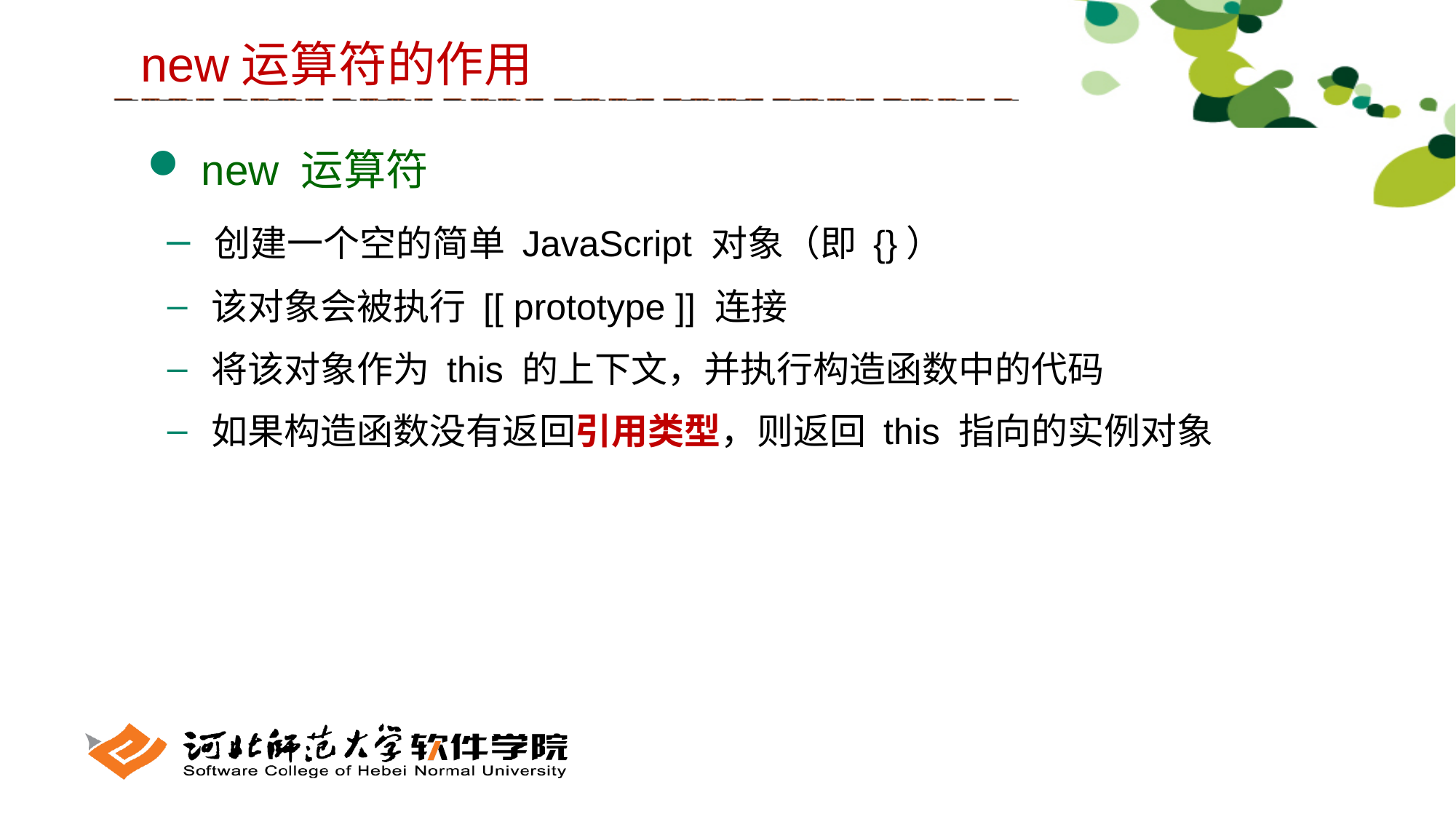

new运算符的作用
 new 运算符
 创建一个空的简单 JavaScript 对象（即 {}）
 该对象会被执行 [[ prototype ]] 连接
 将该对象作为 this 的上下文，并执行构造函数中的代码
 如果构造函数没有返回引用类型，则返回 this 指向的实例对象